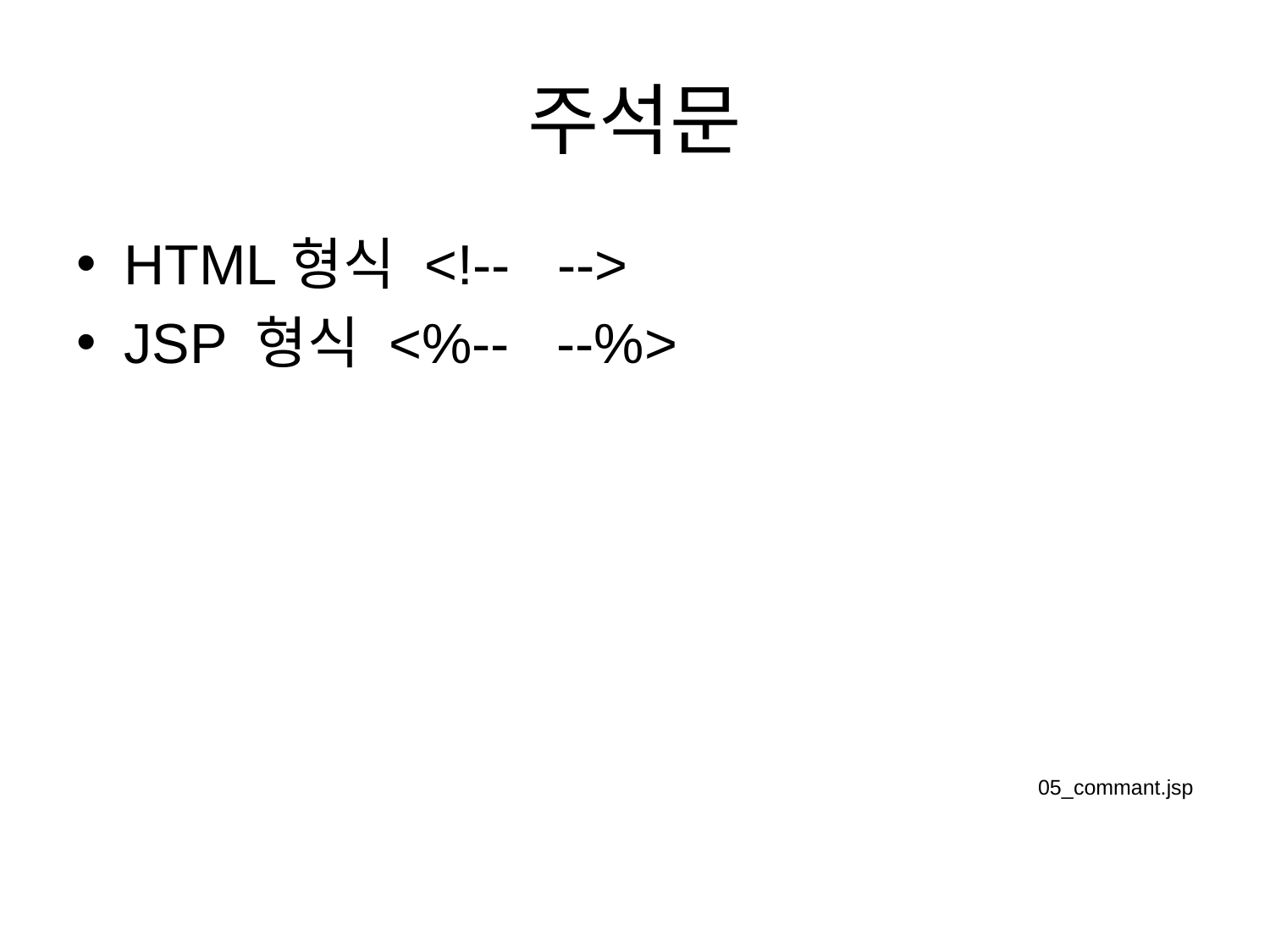

# 주석문
HTML형식 <!--   -->
JSP 형식 <%--   --%>

05_commant.jsp